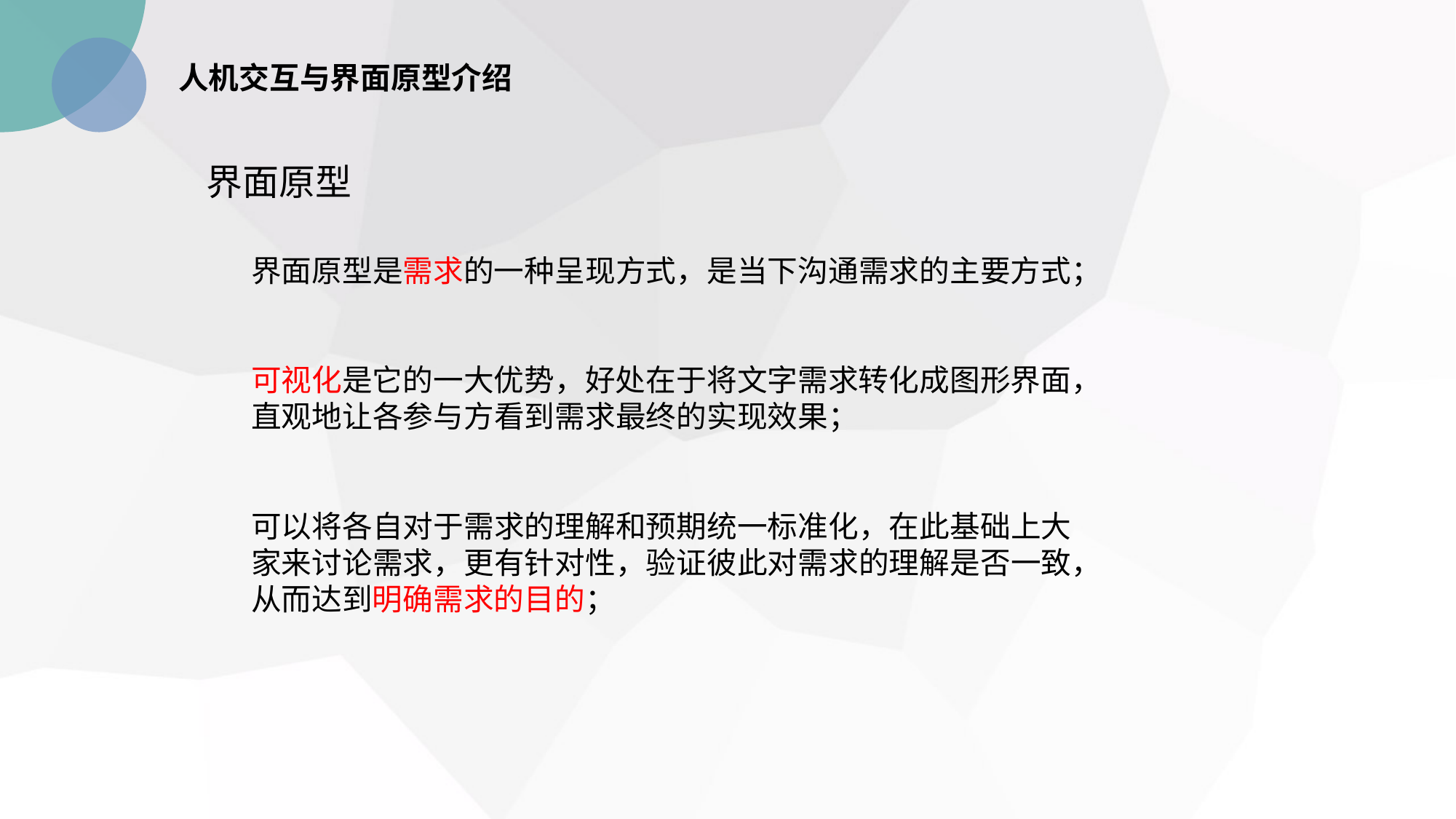

人机交互与界面原型介绍
界面原型
界面原型是需求的一种呈现方式，是当下沟通需求的主要方式；

可视化是它的一大优势，好处在于将文字需求转化成图形界面，直观地让各参与方看到需求最终的实现效果；

可以将各自对于需求的理解和预期统一标准化，在此基础上大家来讨论需求，更有针对性，验证彼此对需求的理解是否一致，从而达到明确需求的目的；